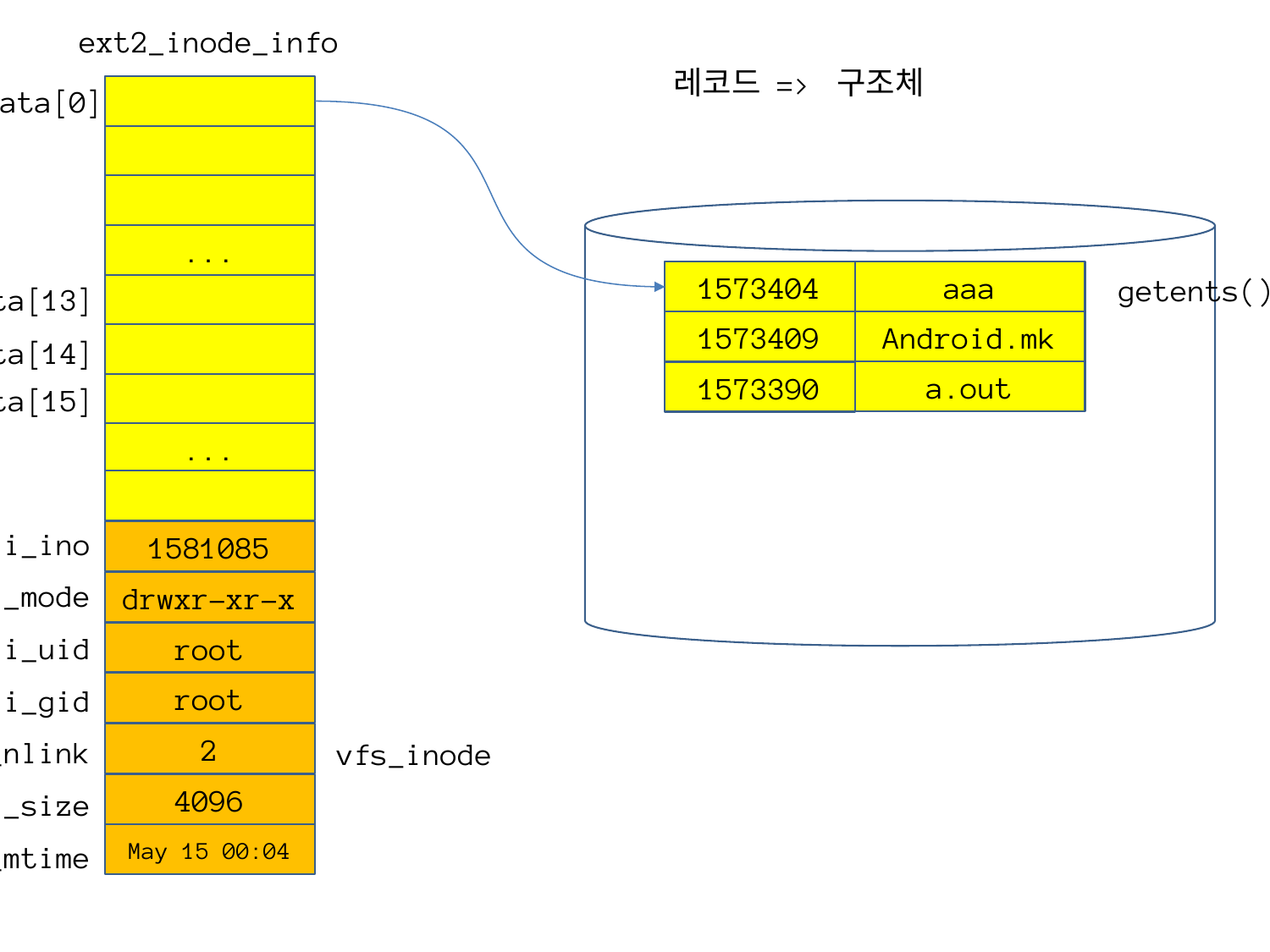

ext2_inode_info
레코드 => 구조체
i_data[0]

...
aaa
1573404
getents();
i_data[13]

Android.mk
1573409

i_data[14]
a.out
1573390
i_data[15]

...

i_ino
1581085
i_mode
drwxr-xr-x
i_uid
root
root
i_gid
2
i_nlink
vfs_inode
4096
i_size
May 15 00:04
i_mtime